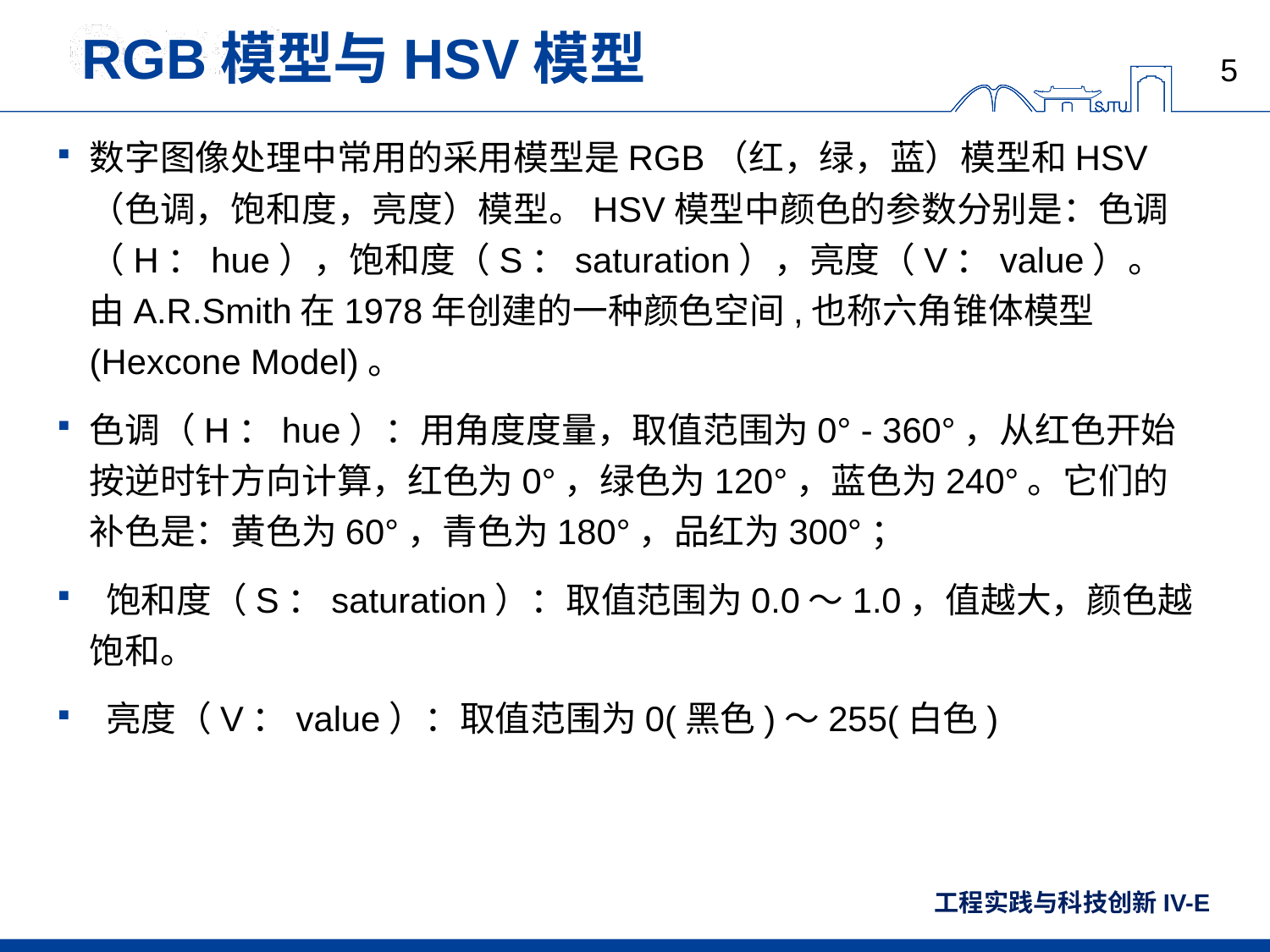

# RGB模型与HSV模型
5
数字图像处理中常用的采用模型是RGB（红，绿，蓝）模型和HSV（色调，饱和度，亮度）模型。HSV模型中颜色的参数分别是：色调（H：hue），饱和度（S：saturation），亮度（V：value）。由A.R.Smith在1978年创建的一种颜色空间,也称六角锥体模型(Hexcone Model)。
色调（H：hue）：用角度度量，取值范围为0° - 360°，从红色开始按逆时针方向计算，红色为0°，绿色为120°，蓝色为240°。它们的补色是：黄色为60°，青色为180°，品红为300°；
 饱和度（S：saturation）：取值范围为0.0～1.0，值越大，颜色越饱和。
 亮度（V：value）：取值范围为0(黑色)～255(白色)